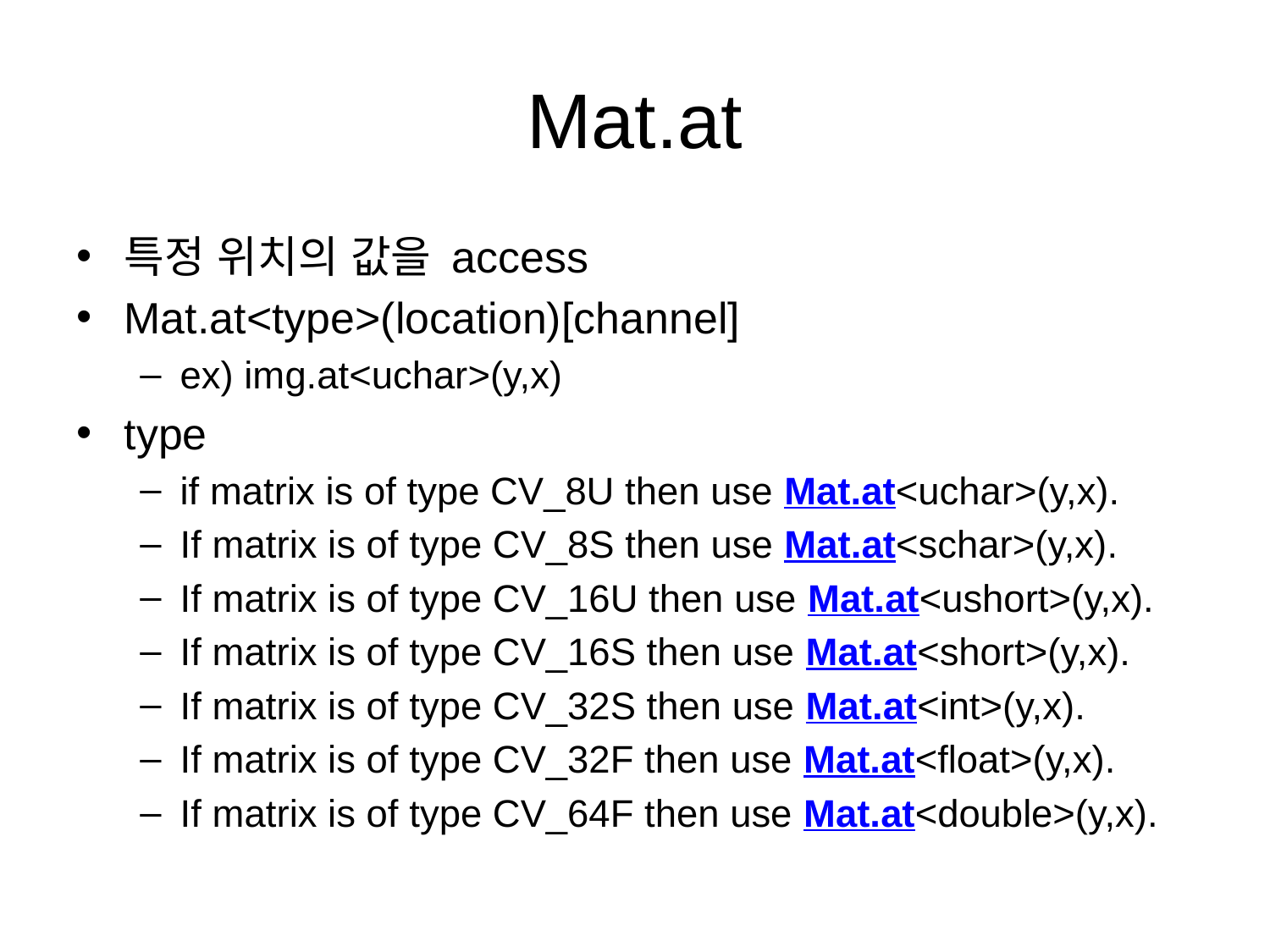

# Mat.at
특정 위치의 값을 access
Mat.at<type>(location)[channel]
ex) img.at<uchar>(y,x)
type
if matrix is of type CV_8U then use Mat.at<uchar>(y,x).
If matrix is of type CV_8S then use Mat.at<schar>(y,x).
If matrix is of type CV_16U then use Mat.at<ushort>(y,x).
If matrix is of type CV_16S then use Mat.at<short>(y,x).
If matrix is of type CV_32S then use Mat.at<int>(y,x).
If matrix is of type CV_32F then use Mat.at<float>(y,x).
If matrix is of type CV_64F then use Mat.at<double>(y,x).